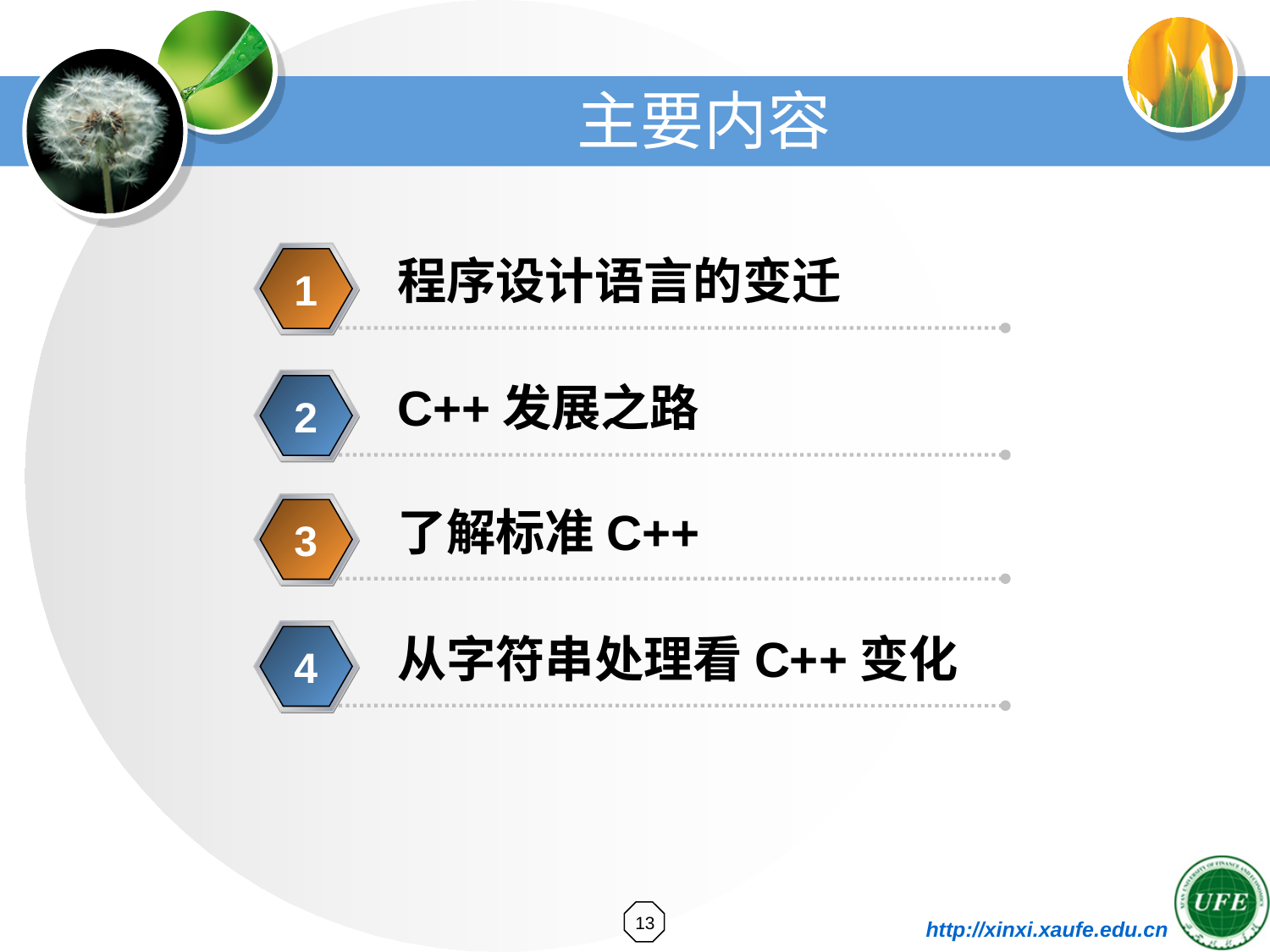

# 主要内容

程序设计语言的变迁
1

C++发展之路
2

了解标准C++
3

从字符串处理看C++变化
4

13
http://xinxi.xaufe.edu.cn